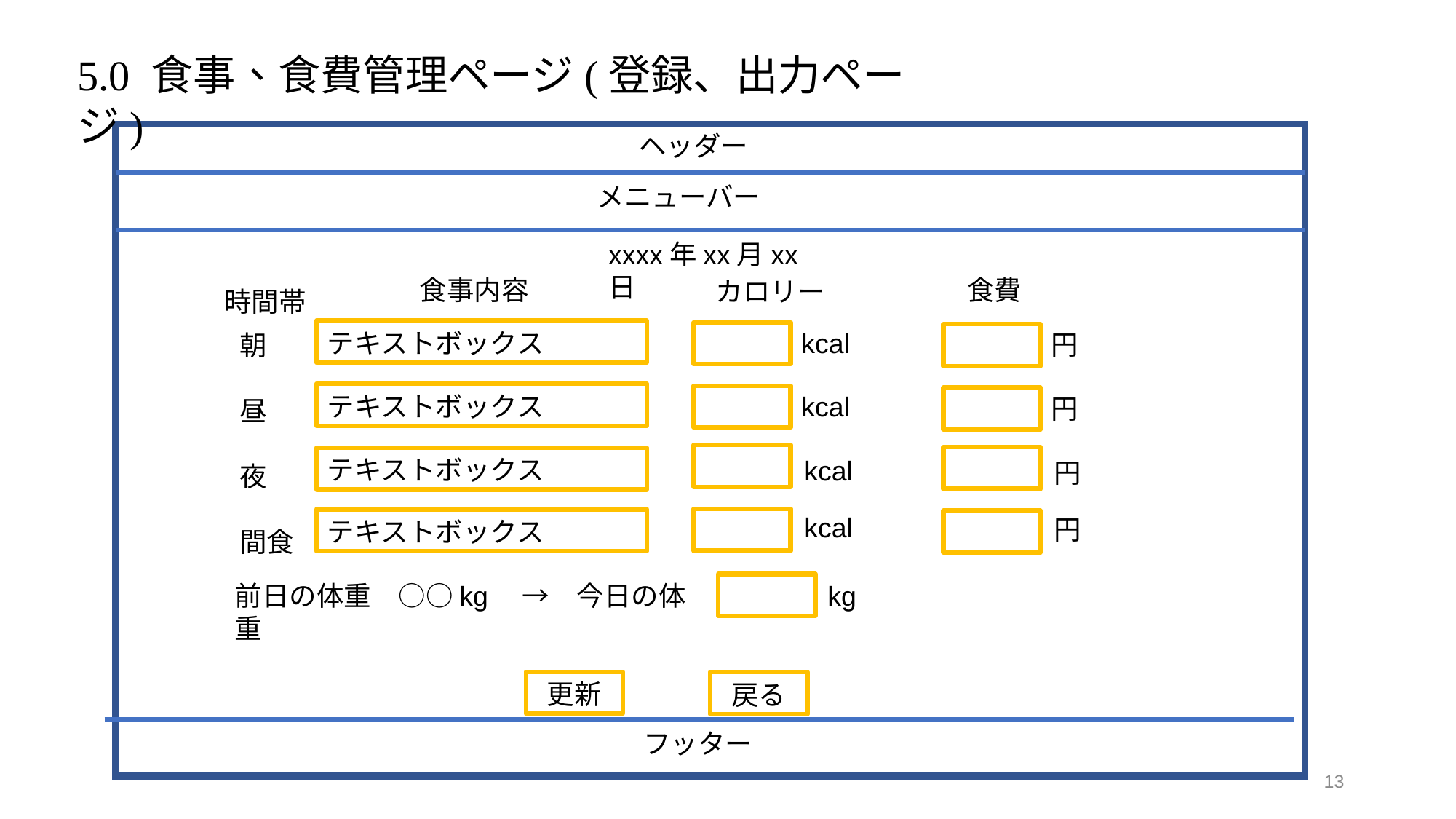

5.0 食事、食費管理ページ(登録、出力ページ)

ヘッダー

メニューバー
xxxx年xx月xx日
食事内容
食費
カロリー
時間帯
テキストボックス
kcal

円
朝

昼

夜

間食

テキストボックス
kcal

円

テキストボックス
kcal
円
kcal
円

テキストボックス

前日の体重　○○kg　→　今日の体重
kg

更新
戻る
フッター
13